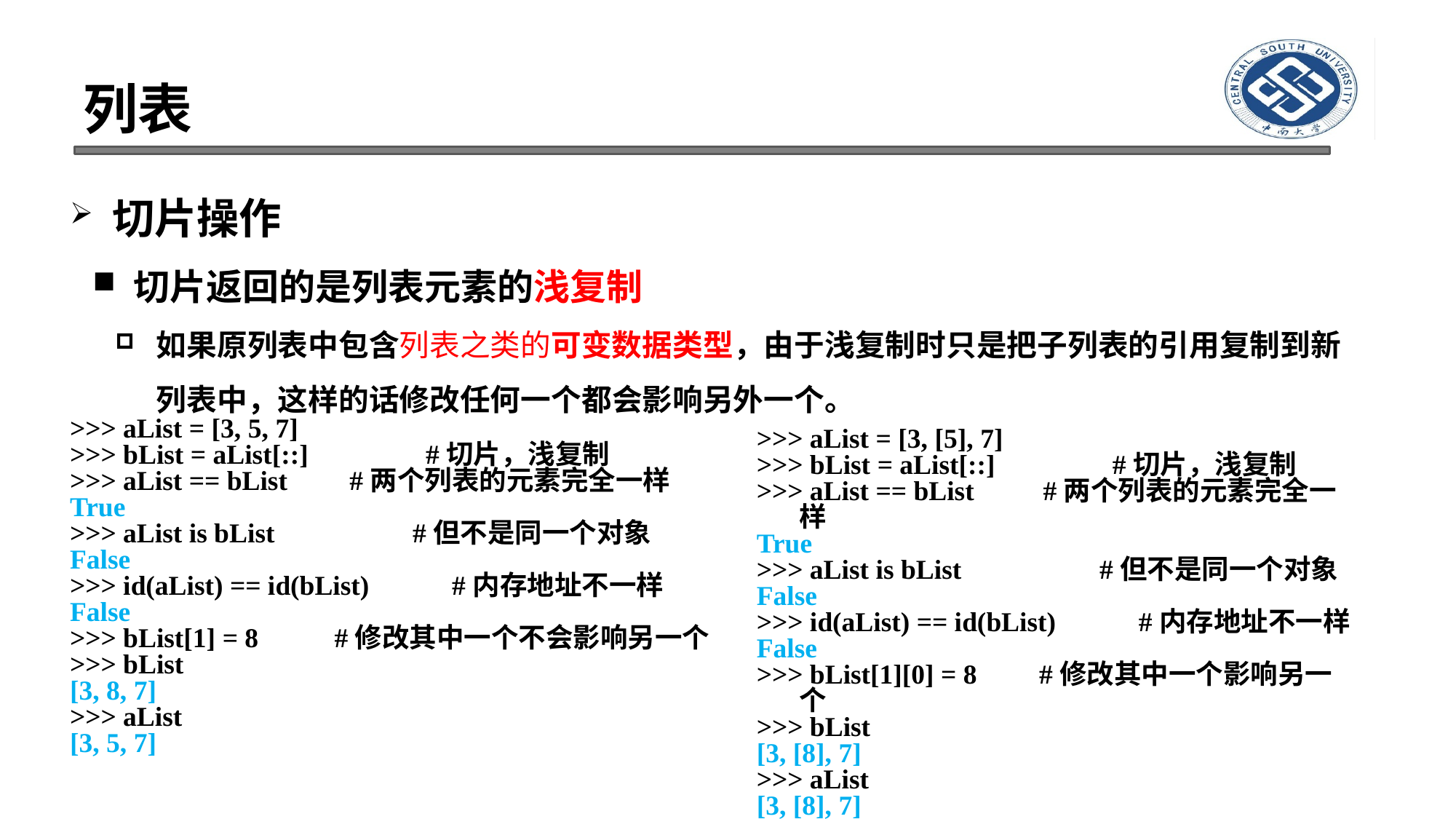

# 列表
切片操作
切片返回的是列表元素的浅复制
如果原列表中包含列表之类的可变数据类型，由于浅复制时只是把子列表的引用复制到新列表中，这样的话修改任何一个都会影响另外一个。
>>> aList = [3, 5, 7]
>>> bList = aList[::]                 #切片，浅复制
>>> aList == bList         #两个列表的元素完全一样
True
>>> aList is bList                    #但不是同一个对象
False
>>> id(aList) == id(bList)            #内存地址不一样
False
>>> bList[1] = 8           #修改其中一个不会影响另一个
>>> bList
[3, 8, 7]
>>> aList
[3, 5, 7]

>>> aList = [3, [5], 7]
>>> bList = aList[::]                 #切片，浅复制
>>> aList == bList          #两个列表的元素完全一样
True
>>> aList is bList                    #但不是同一个对象
False
>>> id(aList) == id(bList)            #内存地址不一样
False
>>> bList[1][0] = 8         #修改其中一个影响另一个
>>> bList
[3, [8], 7]
>>> aList
[3, [8], 7]